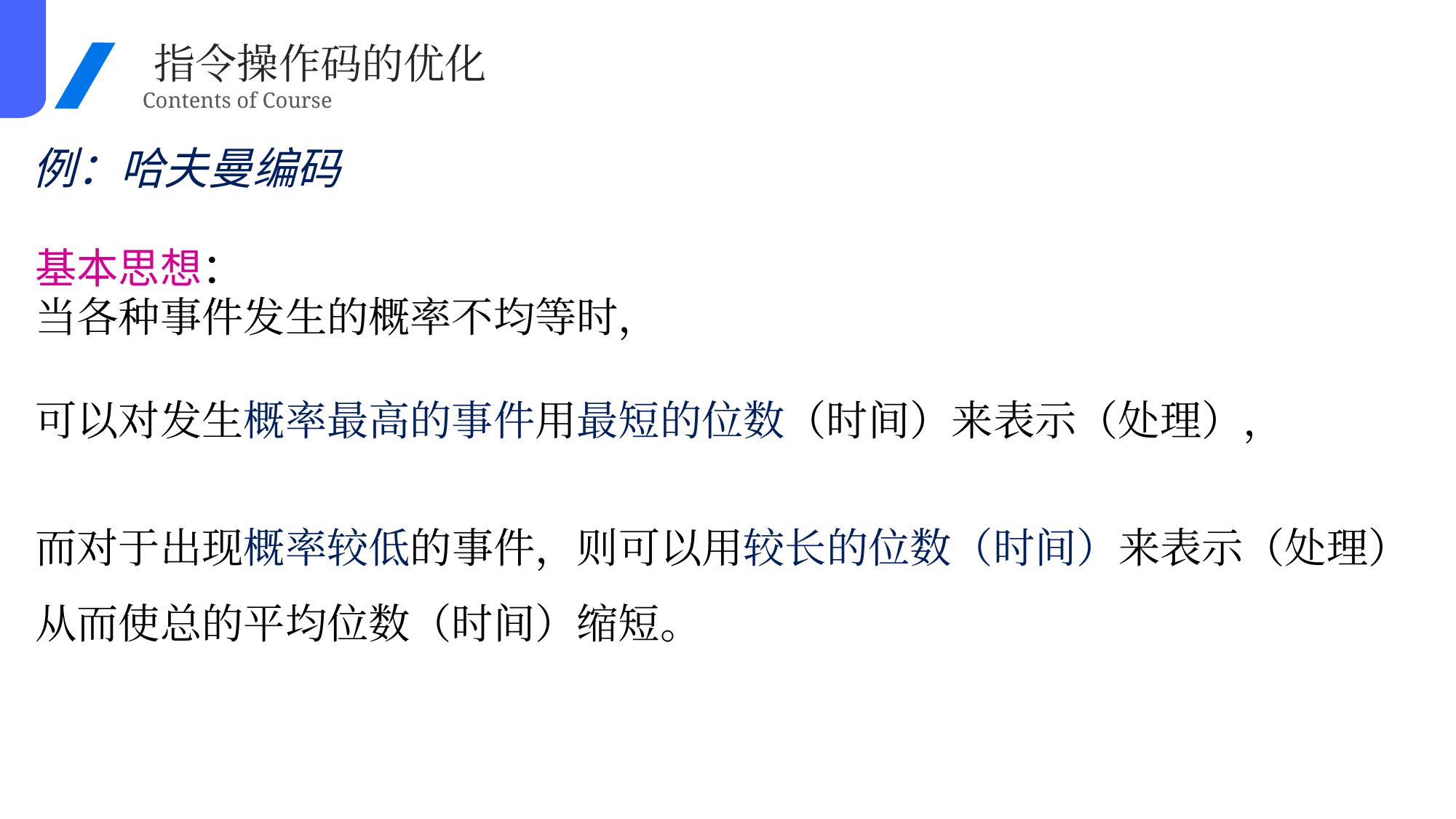

指令操作码的优化
Contents of Course

例：哈夫曼编码

基本思想：
当各种事件发生的概率不均等时，

可以对发生概率最高的事件用最短的位数（时间）来表示（处理），

而对于出现概率较低的事件，则可以用较长的位数（时间）来表示（处理） 从而使总的平均位数（时间）缩短。